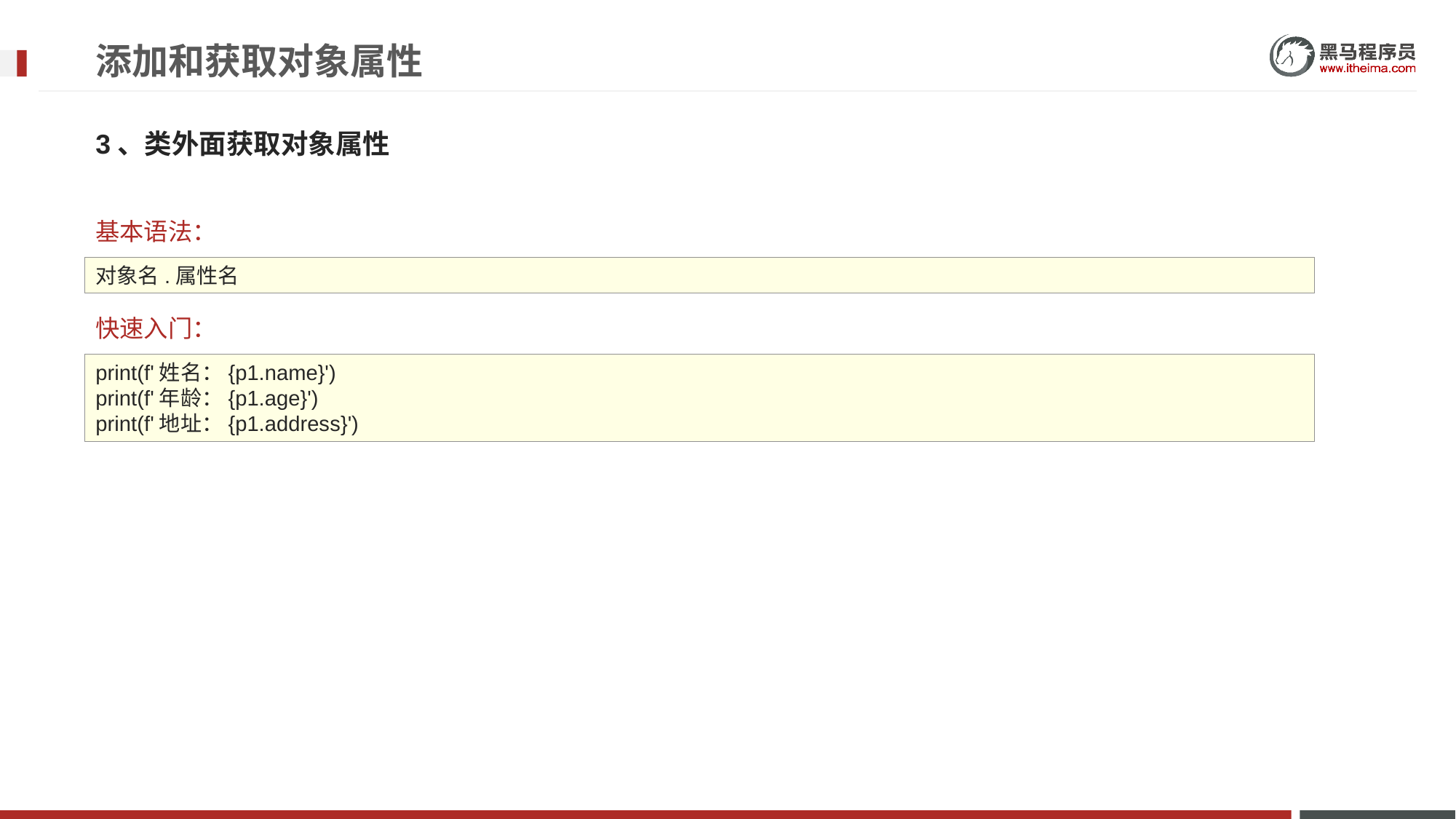

# 添加和获取对象属性
3、类外面获取对象属性
基本语法：

快速入门：
对象名.属性名
print(f'姓名：{p1.name}')
print(f'年龄：{p1.age}')
print(f'地址：{p1.address}')